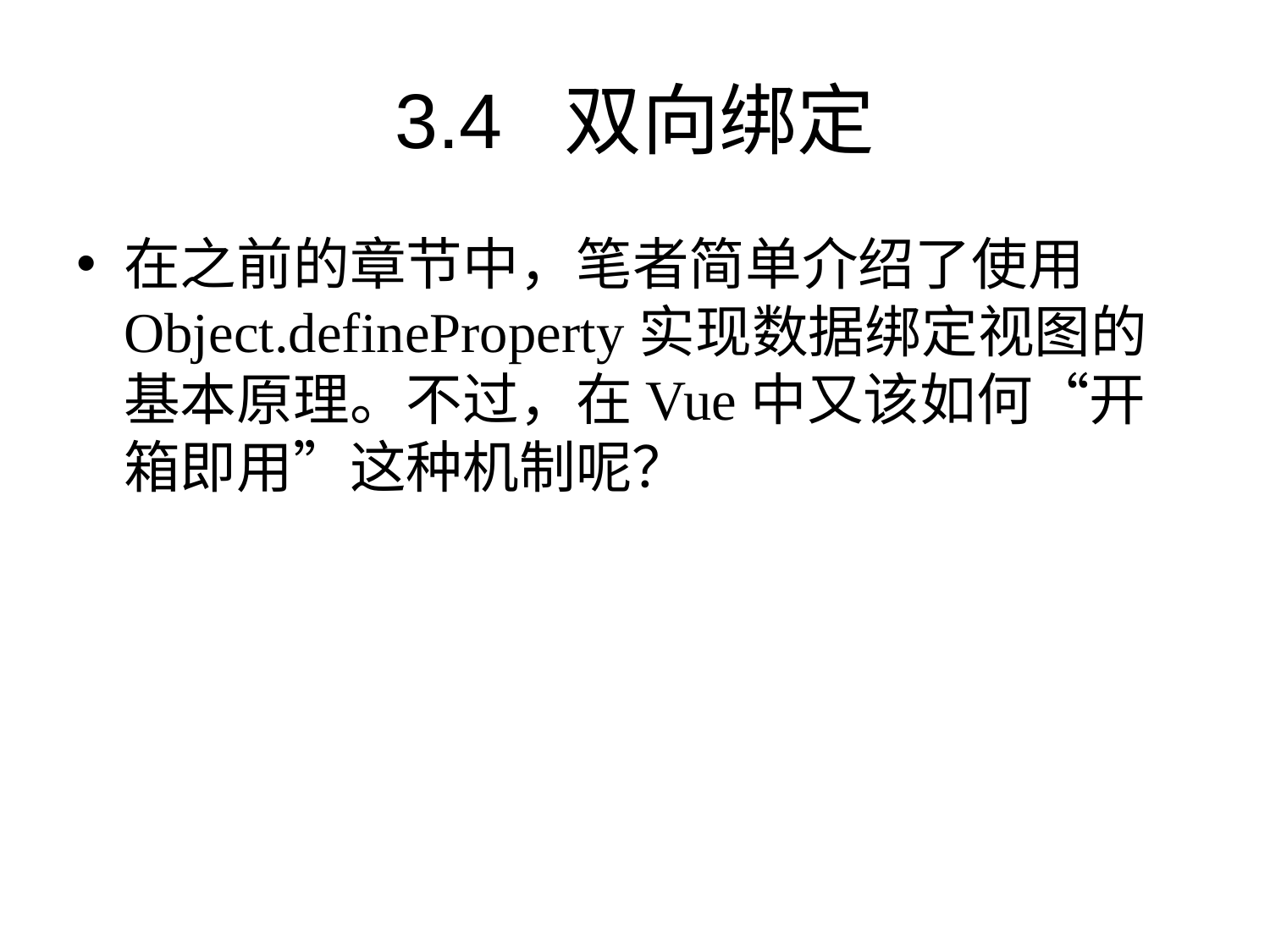

# 3.4  双向绑定
在之前的章节中，笔者简单介绍了使用Object.defineProperty实现数据绑定视图的基本原理。不过，在Vue中又该如何“开箱即用”这种机制呢？